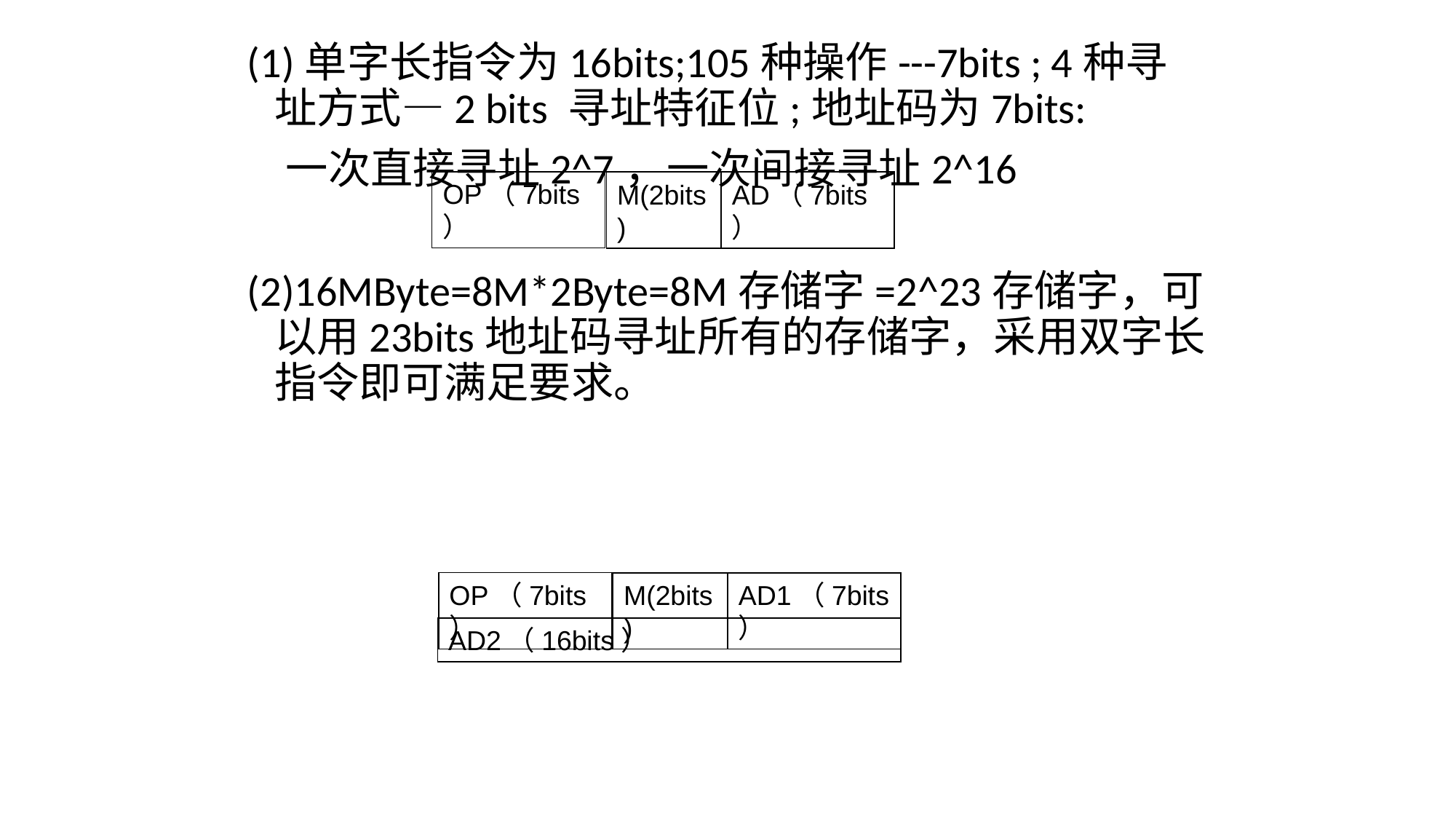

(1)单字长指令为16bits;105种操作---7bits ; 4种寻址方式—2 bits 寻址特征位;地址码为7bits:
   一次直接寻址2^7，一次间接寻址2^16

(2)16MByte=8M*2Byte=8M存储字=2^23存储字，可以用23bits地址码寻址所有的存储字，采用双字长指令即可满足要求。

OP（7bits）
M(2bits)
AD（7bits）
OP（7bits）
M(2bits)
AD1（7bits）
AD2（16bits）